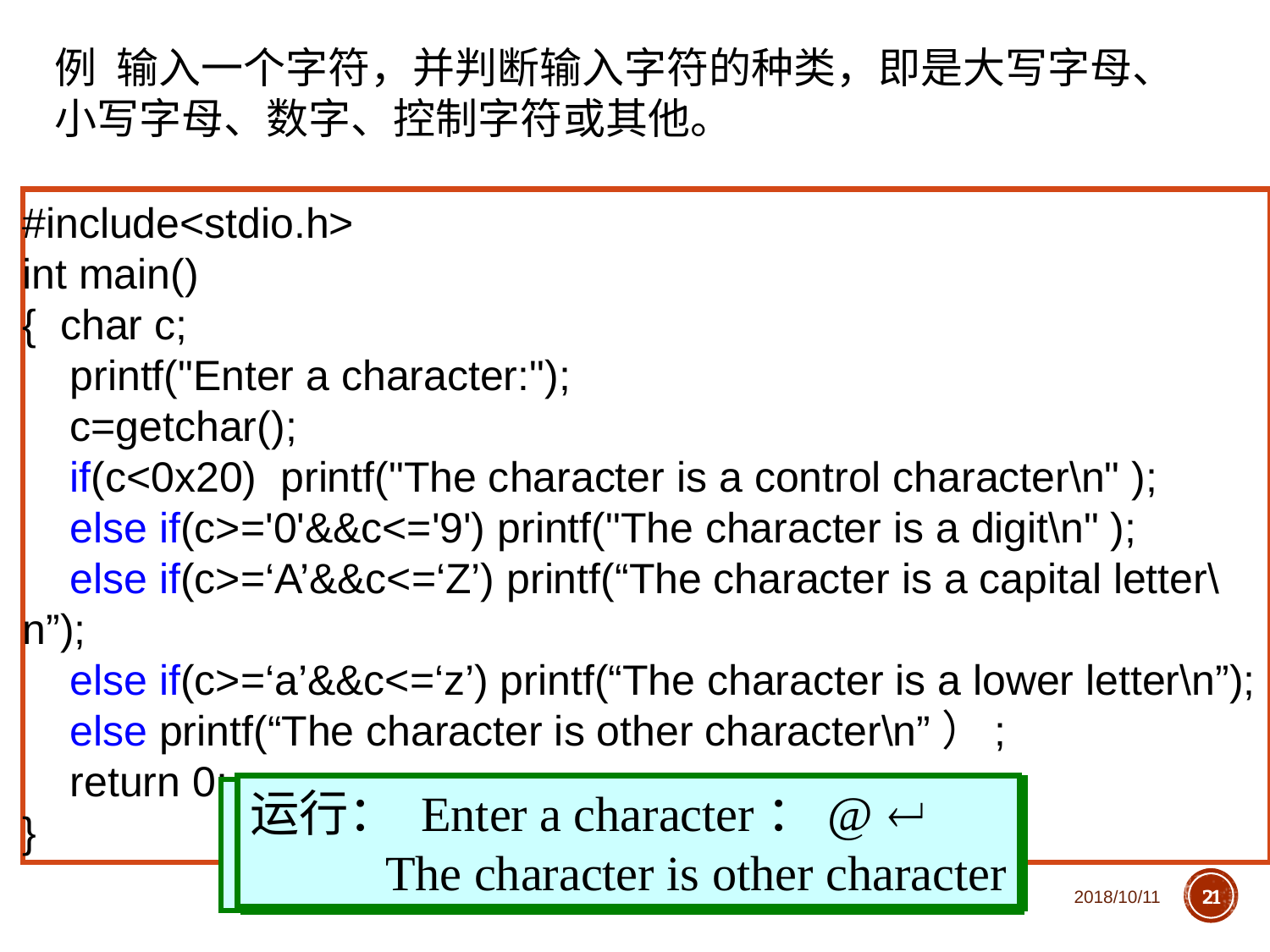

例  输入一个字符，并判断输入字符的种类，即是大写字母、小写字母、数字、控制字符或其他。
#include<stdio.h>
int main()
{  char c;
    printf("Enter a character:");
    c=getchar();
    if(c<0x20)  printf("The character is a control character\n" );
    else if(c>='0'&&c<='9') printf("The character is a digit\n" );
    else if(c>=‘A’&&c<=‘Z’) printf(“The character is a capital letter\n”);
    else if(c>=‘a’&&c<=‘z’) printf(“The character is a lower letter\n”);
    else printf(“The character is other character\n”）;
    return 0;
}
运行： Enter a character：@ ↵
           The character is other character
运行： Enter a character： h↵
           The character is a lower letter
运行：Enter a character：8 ↵
            The character is a digit
运行： Enter a character： D↵
            The character is a capital letter
2018/10/11
21